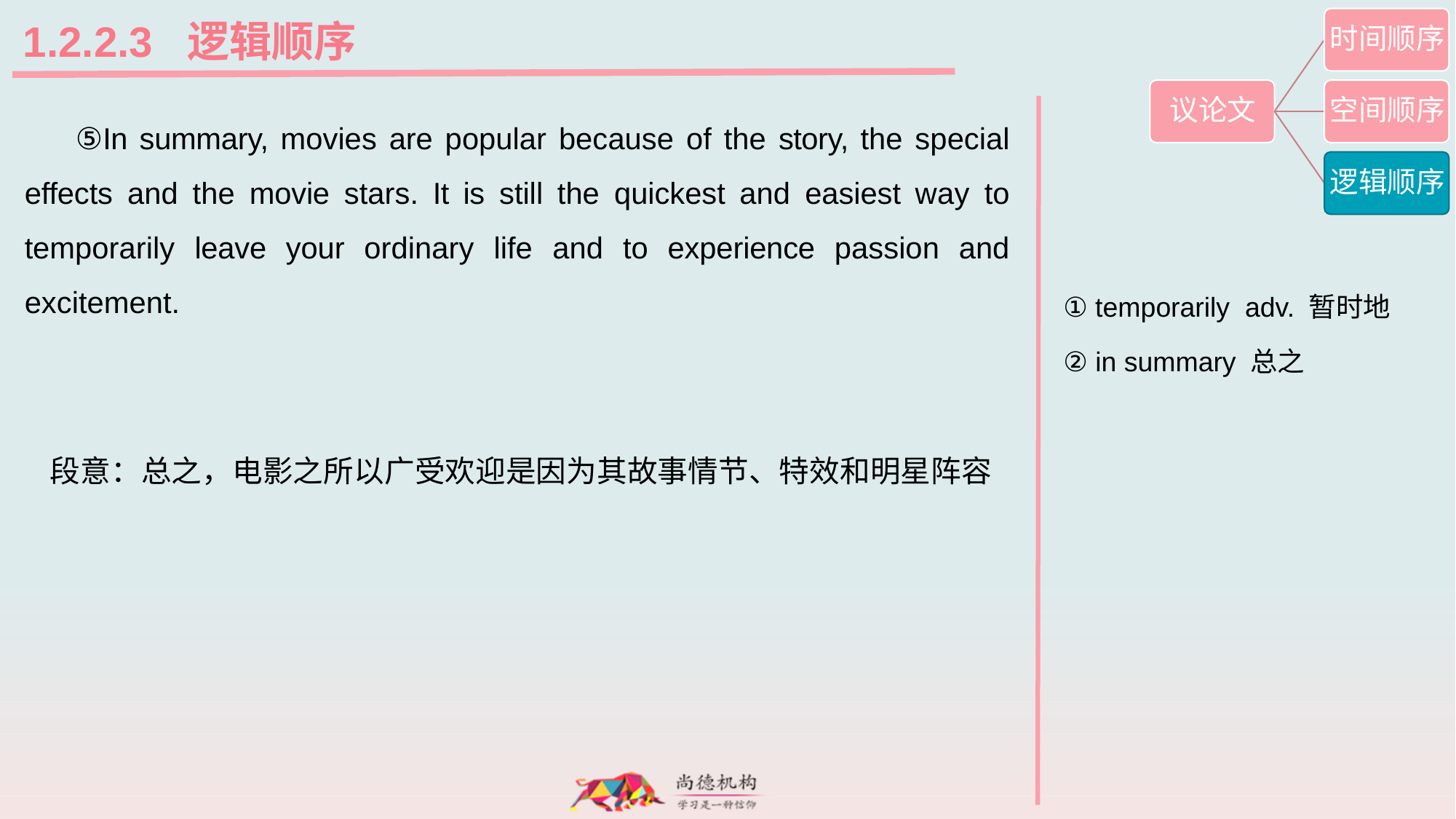

议论文

时间顺序

空间顺序

逻辑顺序
1.2.2.3  逻辑顺序
  ⑤In summary, movies are popular because of the story, the special effects and the movie stars. It is still the quickest and easiest way to temporarily leave your ordinary life and to experience passion and excitement.

段意：总之，电影之所以广受欢迎是因为其故事情节、特效和明星阵容

① temporarily  adv. 暂时地
② in summary 总之